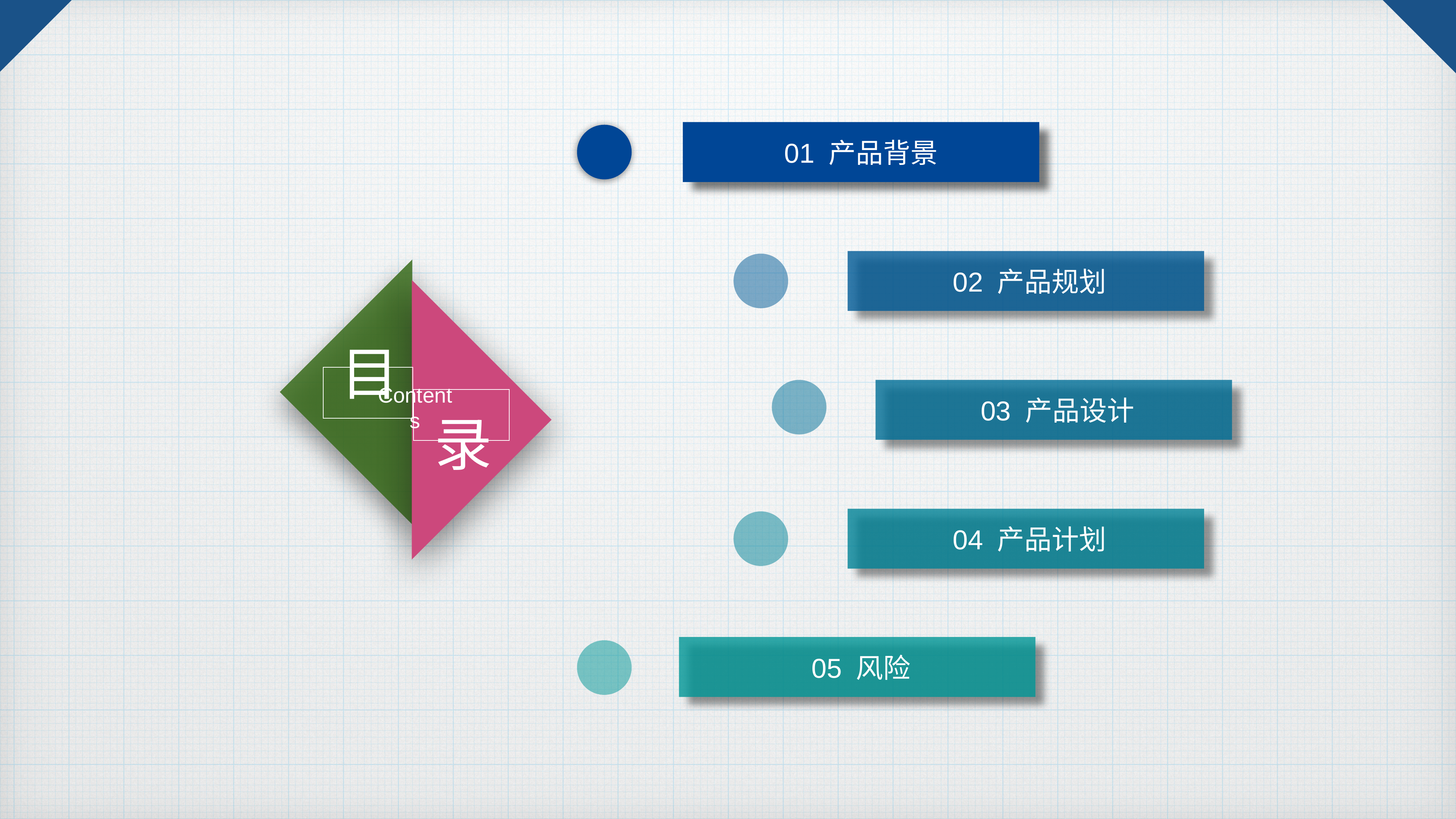

01 产品背景

02 产品规划

目

03 产品设计

Contents
录

04 产品计划

05 风险